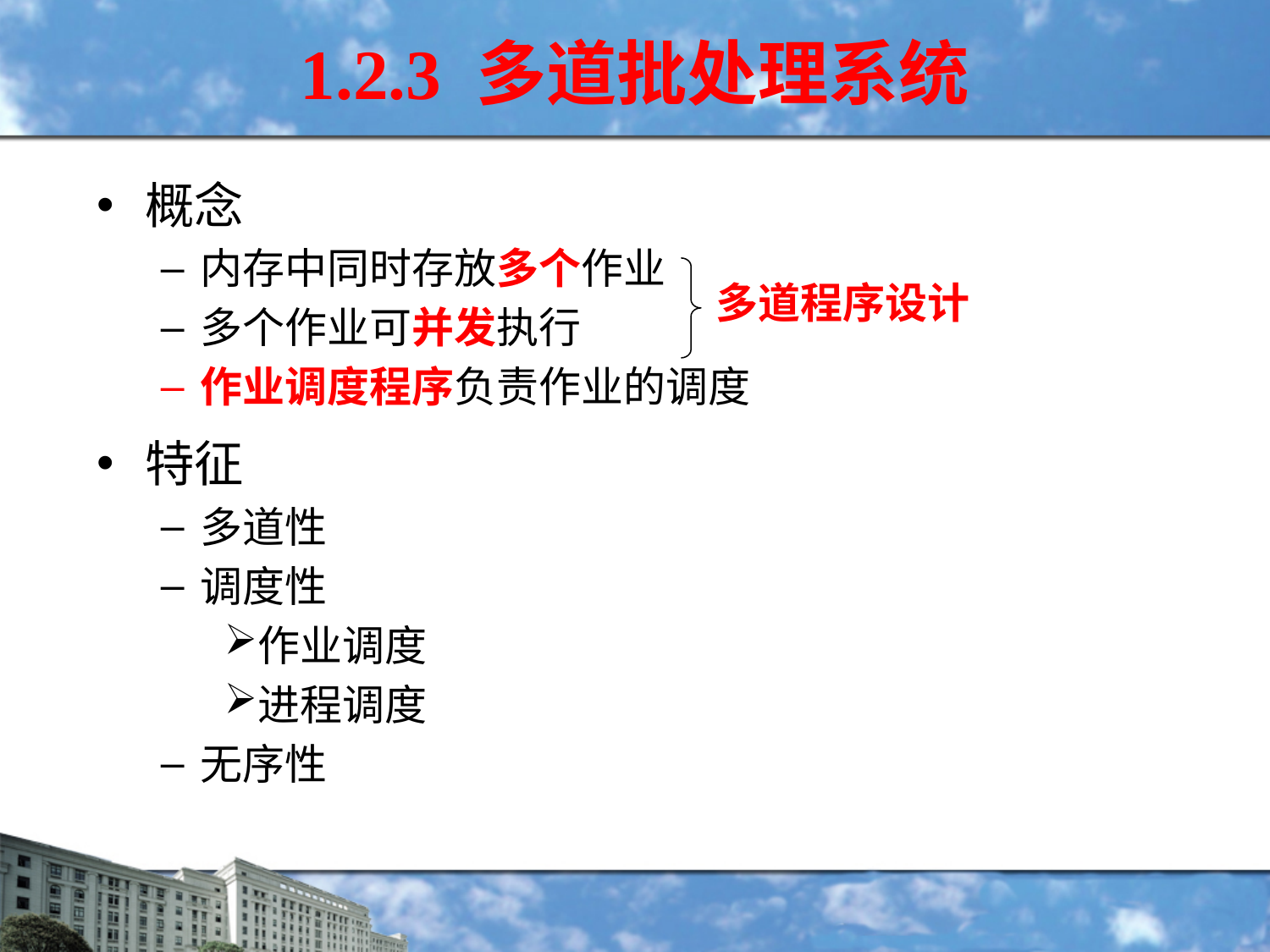

# 1.2.3 多道批处理系统
概念
内存中同时存放多个作业
多个作业可并发执行
作业调度程序负责作业的调度
特征
多道性
调度性
作业调度
进程调度
无序性

多道程序设计